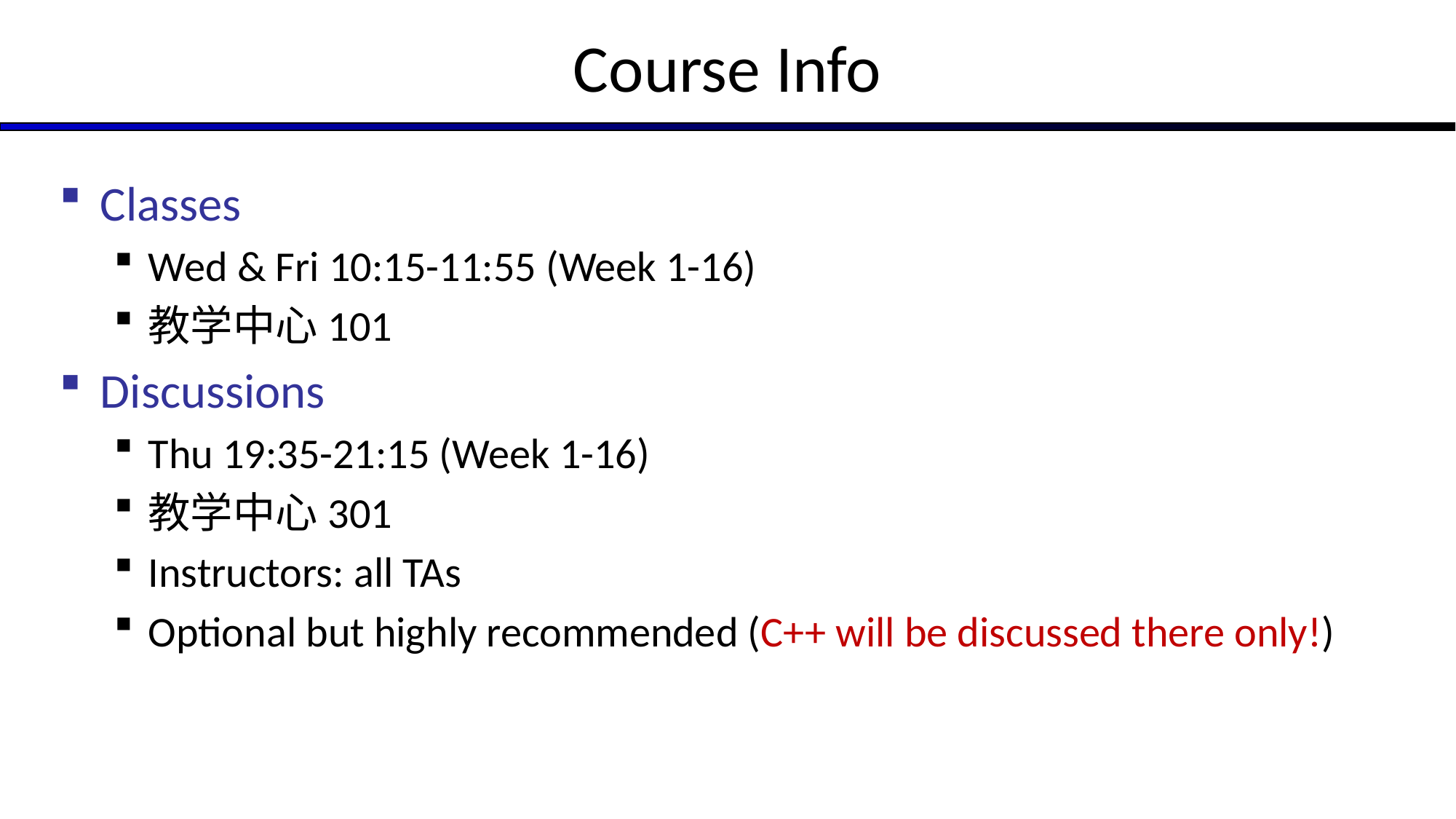

# Course Info
Classes
Wed & Fri 10:15-11:55 (Week 1-16)
教学中心101
Discussions
Thu 19:35-21:15 (Week 1-16)
教学中心301
Instructors: all TAs
Optional but highly recommended (C++ will be discussed there only!)